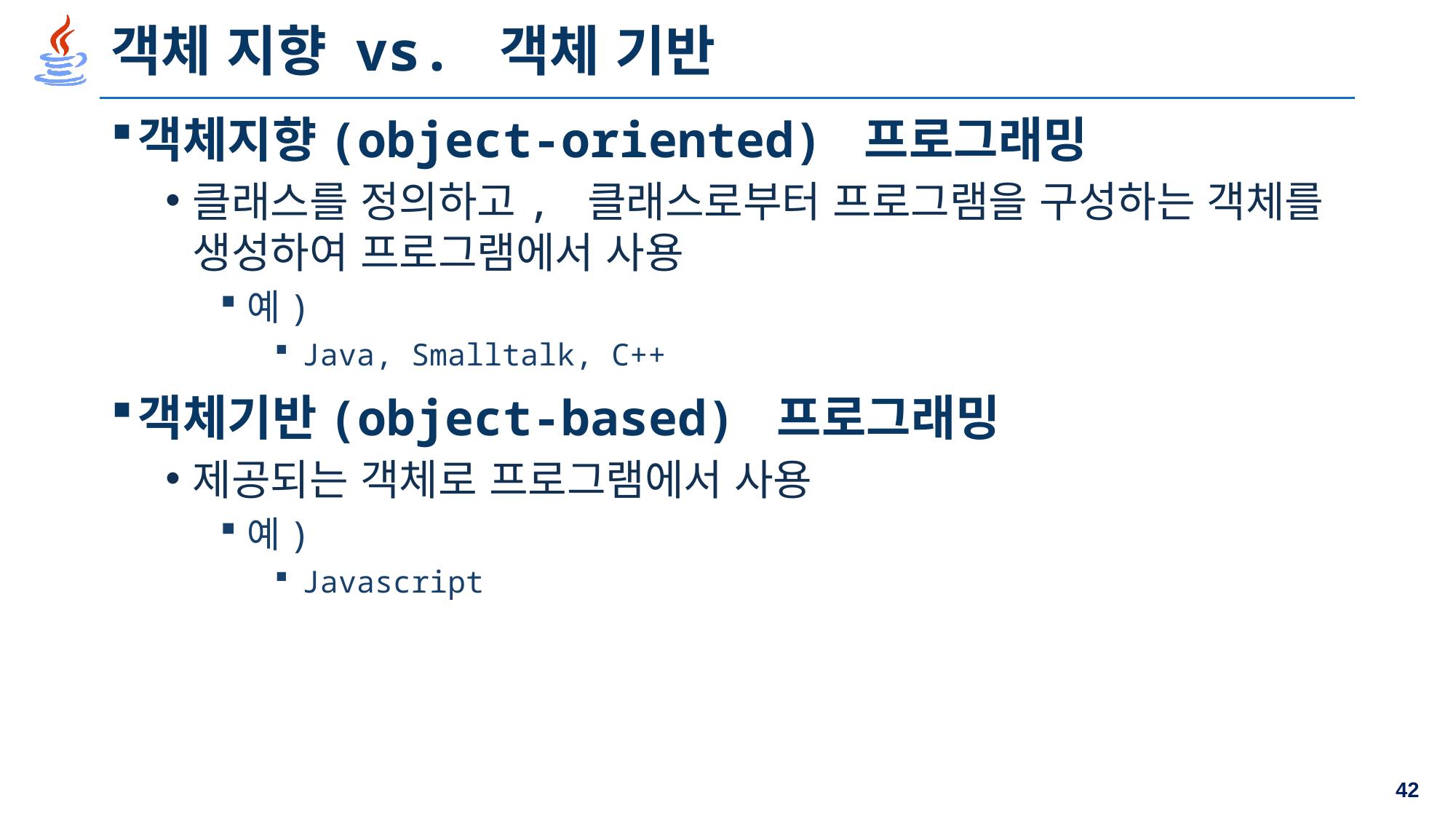

# 객체 지향 vs. 객체 기반
객체지향(object-oriented) 프로그래밍
클래스를 정의하고, 클래스로부터 프로그램을 구성하는 객체를 생성하여 프로그램에서 사용
예)
Java, Smalltalk, C++
객체기반(object-based) 프로그래밍
제공되는 객체로 프로그램에서 사용
예)
Javascript
42